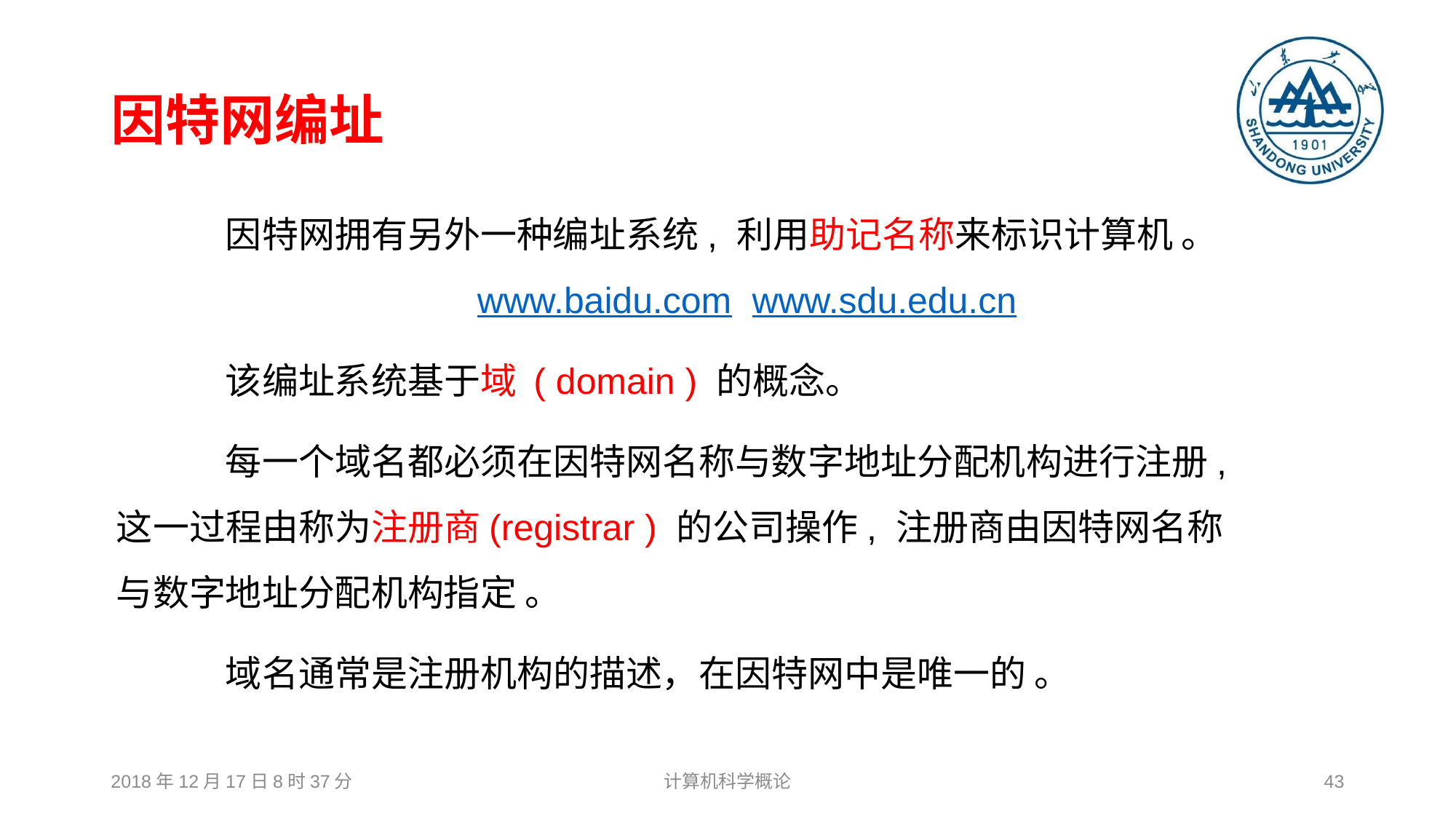

# 因特网编址
	因特网拥有另外一种编址系统, 利用助记名称来标识计算机 。			   www.baidu.com  www.sdu.edu.cn
	该编址系统基于域 ( domain ) 的概念。
	每一个域名都必须在因特网名称与数字地址分配机构进行注册, 这一过程由称为注册商(registrar ) 的公司操作, 注册商由因特网名称与数字地址分配机构指定 。
	域名通常是注册机构的描述，在因特网中是唯一的 。
2018年12月17日8时37分
计算机科学概论
43